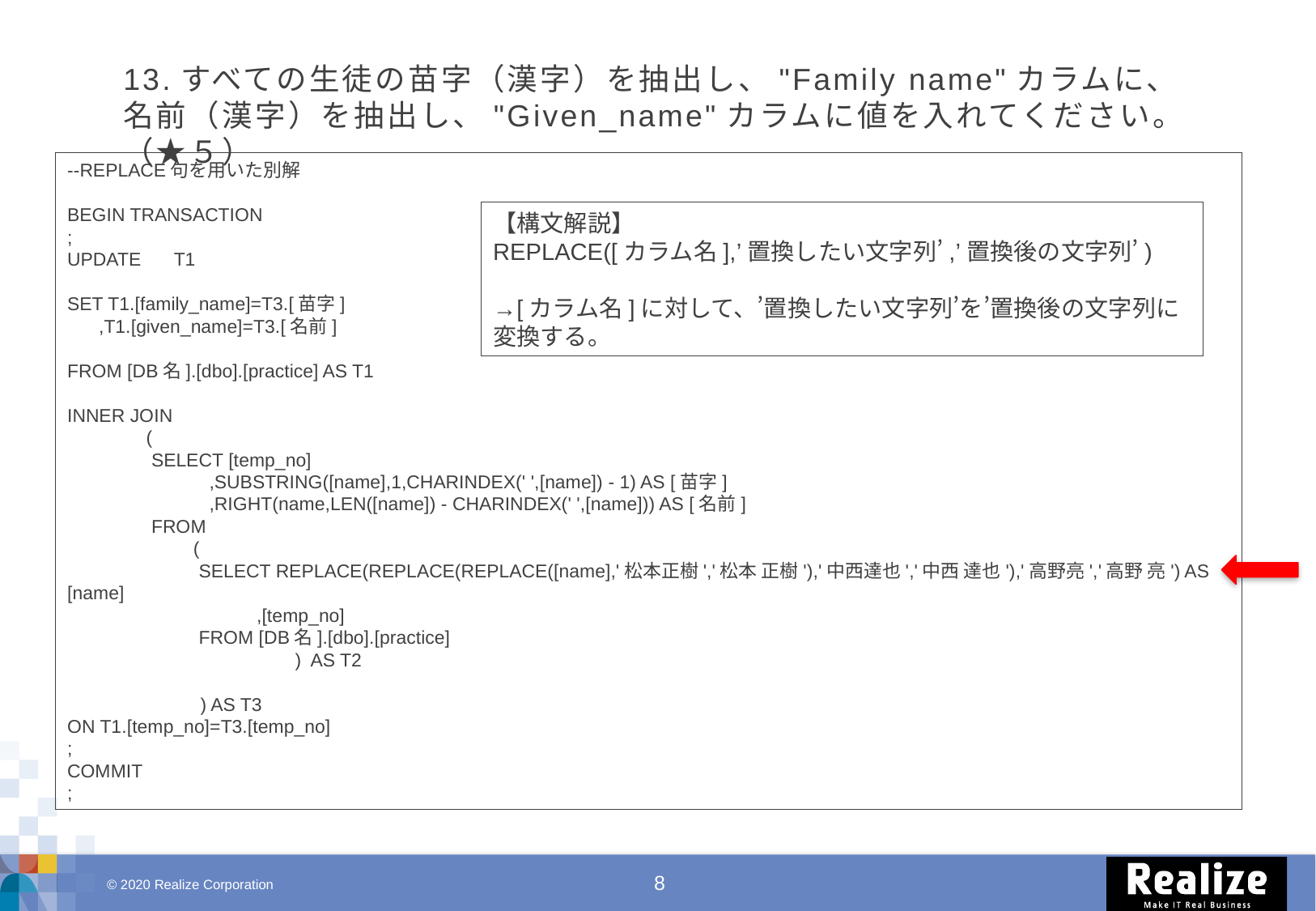

# 13.すべての生徒の苗字（漢字）を抽出し、"Family name"カラムに、 名前（漢字）を抽出し、"Given_name"カラムに値を入れてください。（★５）
--REPLACE句を用いた別解

BEGIN TRANSACTION
;
UPDATE 　T1

SET T1.[family_name]=T3.[苗字]
      ,T1.[given_name]=T3.[名前]

FROM [DB名].[dbo].[practice] AS T1

INNER JOIN
               (
                SELECT [temp_no]
                           ,SUBSTRING([name],1,CHARINDEX(' ',[name]) - 1) AS [苗字]
                           ,RIGHT(name,LEN([name]) - CHARINDEX(' ',[name])) AS [名前]
                FROM
                        (
                         SELECT REPLACE(REPLACE(REPLACE([name],'松本正樹','松本 正樹'),'中西達也','中西 達也'),'高野亮','高野 亮') AS [name]
                                    ,[temp_no]
                         FROM [DB名].[dbo].[practice]
　　　　　　　　　　　　)  AS T2

   　　　　　　) AS T3
ON T1.[temp_no]=T3.[temp_no]
;
COMMIT
;
【構文解説】
REPLACE([カラム名],’置換したい文字列’,’置換後の文字列’)

→[カラム名]に対して、’置換したい文字列’を’置換後の文字列に変換する。